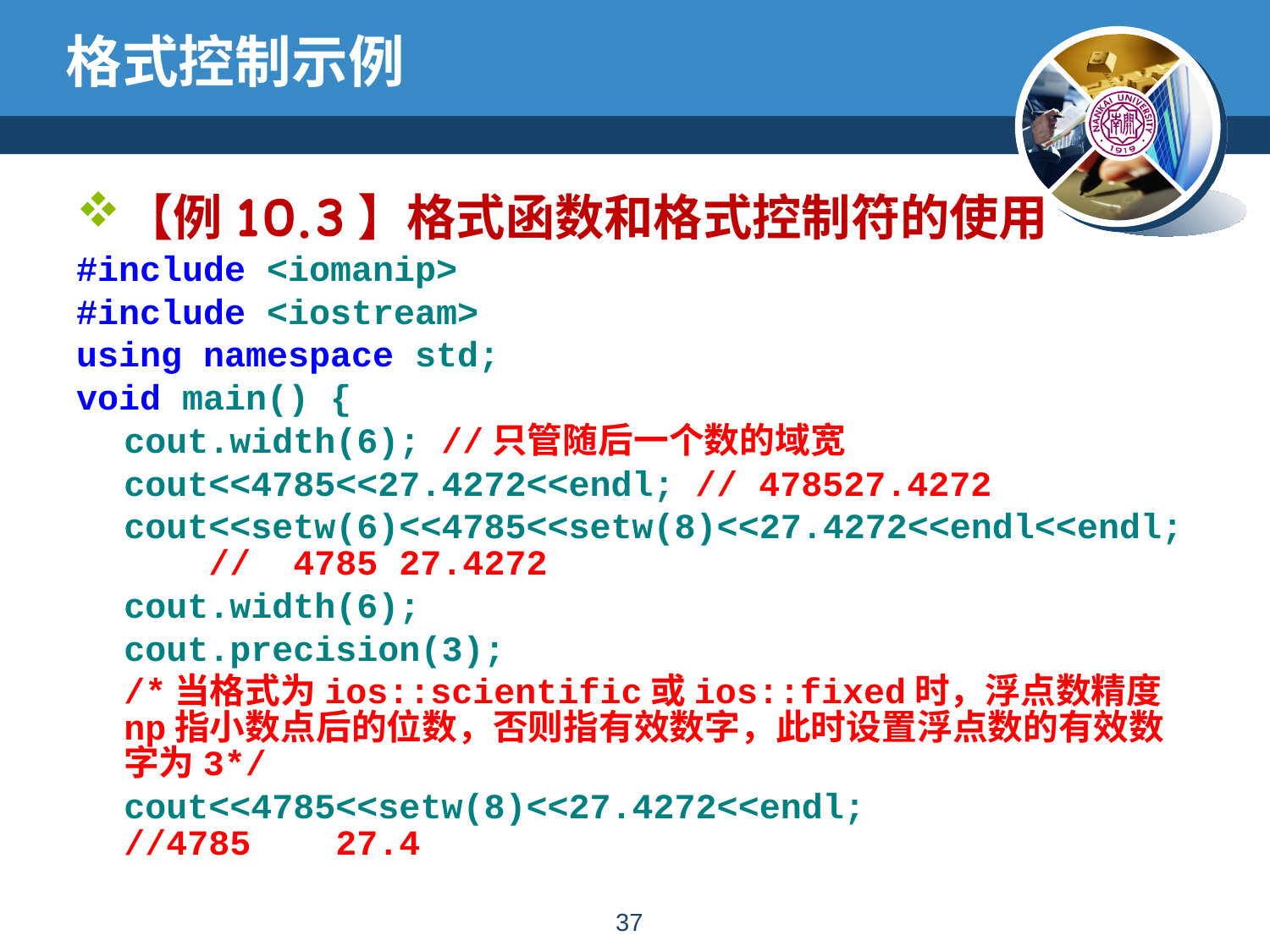

# 格式控制示例
【例10.3】格式函数和格式控制符的使用
#include <iomanip>
#include <iostream>
using namespace std;
void main() {
	cout.width(6); //只管随后一个数的域宽
	cout<<4785<<27.4272<<endl; // 478527.4272
	cout<<setw(6)<<4785<<setw(8)<<27.4272<<endl<<endl;     //  4785 27.4272
	cout.width(6);
	cout.precision(3);
	/*当格式为ios::scientific或ios::fixed时，浮点数精度np指小数点后的位数，否则指有效数字，此时设置浮点数的有效数字为3*/
	cout<<4785<<setw(8)<<27.4272<<endl; 	     //4785    27.4
37